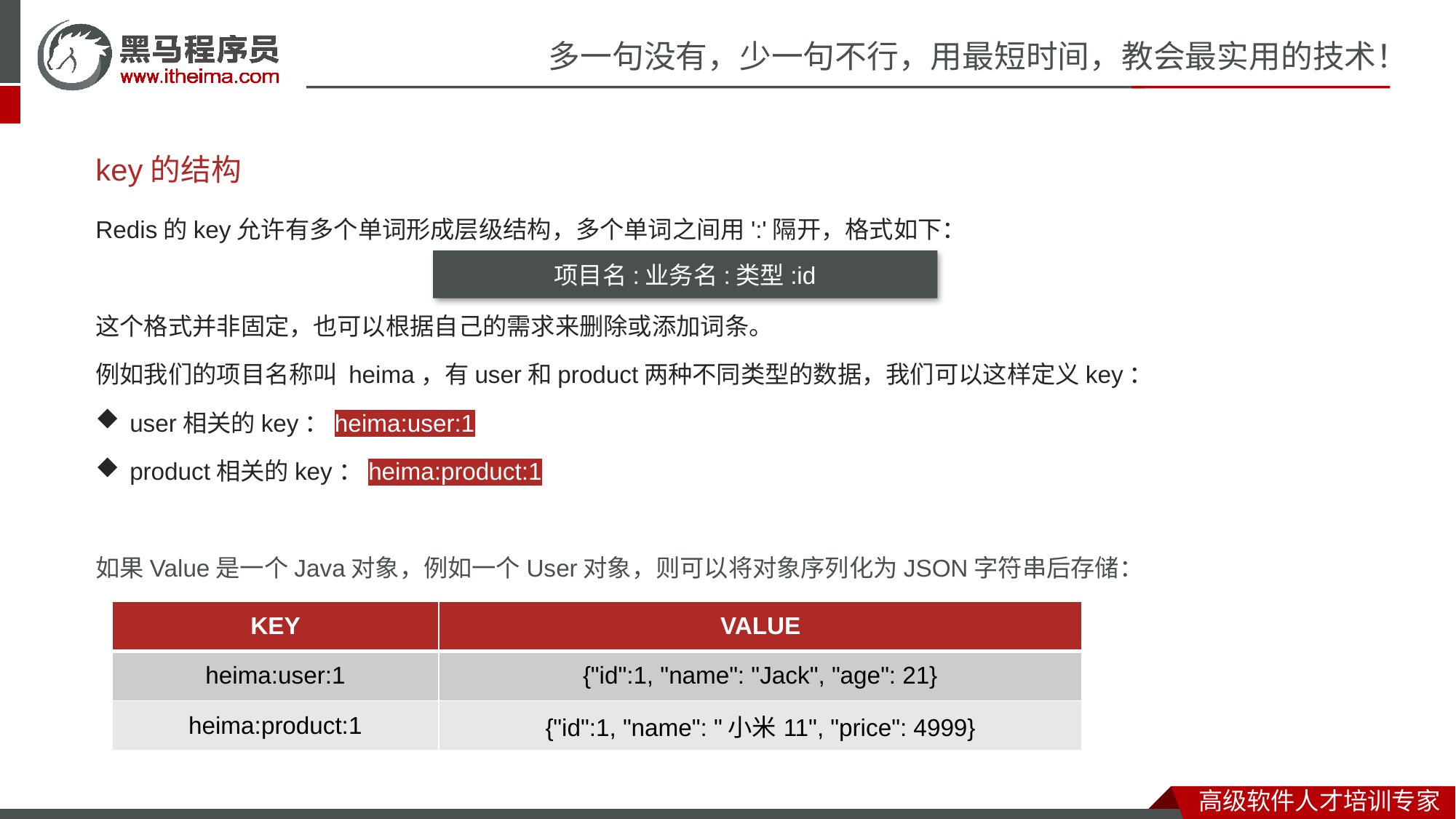

# key的结构
Redis的key允许有多个单词形成层级结构，多个单词之间用':'隔开，格式如下：

这个格式并非固定，也可以根据自己的需求来删除或添加词条。
例如我们的项目名称叫 heima，有user和product两种不同类型的数据，我们可以这样定义key：
user相关的key：heima:user:1
product相关的key：heima:product:1

如果Value是一个Java对象，例如一个User对象，则可以将对象序列化为JSON字符串后存储：
项目名:业务名:类型:id
| KEY | VALUE |
| --- | --- |
| heima:user:1 | {"id":1, "name": "Jack", "age": 21} |
| heima:product:1 | {"id":1, "name": "小米11", "price": 4999} |